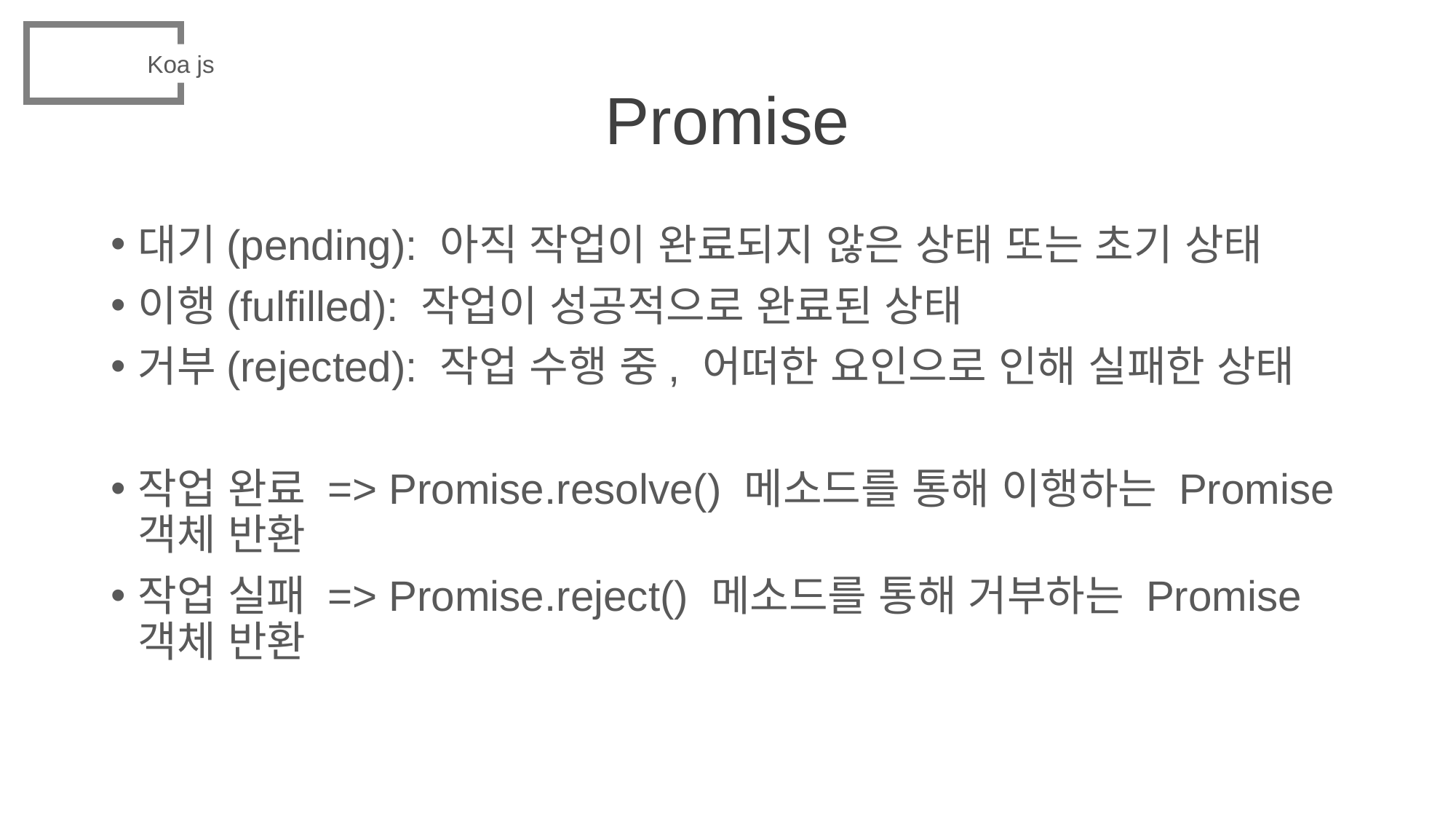

Koa js
# Promise
대기(pending): 아직 작업이 완료되지 않은 상태 또는 초기 상태
이행(fulfilled): 작업이 성공적으로 완료된 상태
거부(rejected): 작업 수행 중, 어떠한 요인으로 인해 실패한 상태

작업 완료 => Promise.resolve() 메소드를 통해 이행하는 Promise 객체 반환
작업 실패 => Promise.reject() 메소드를 통해 거부하는 Promise 객체 반환